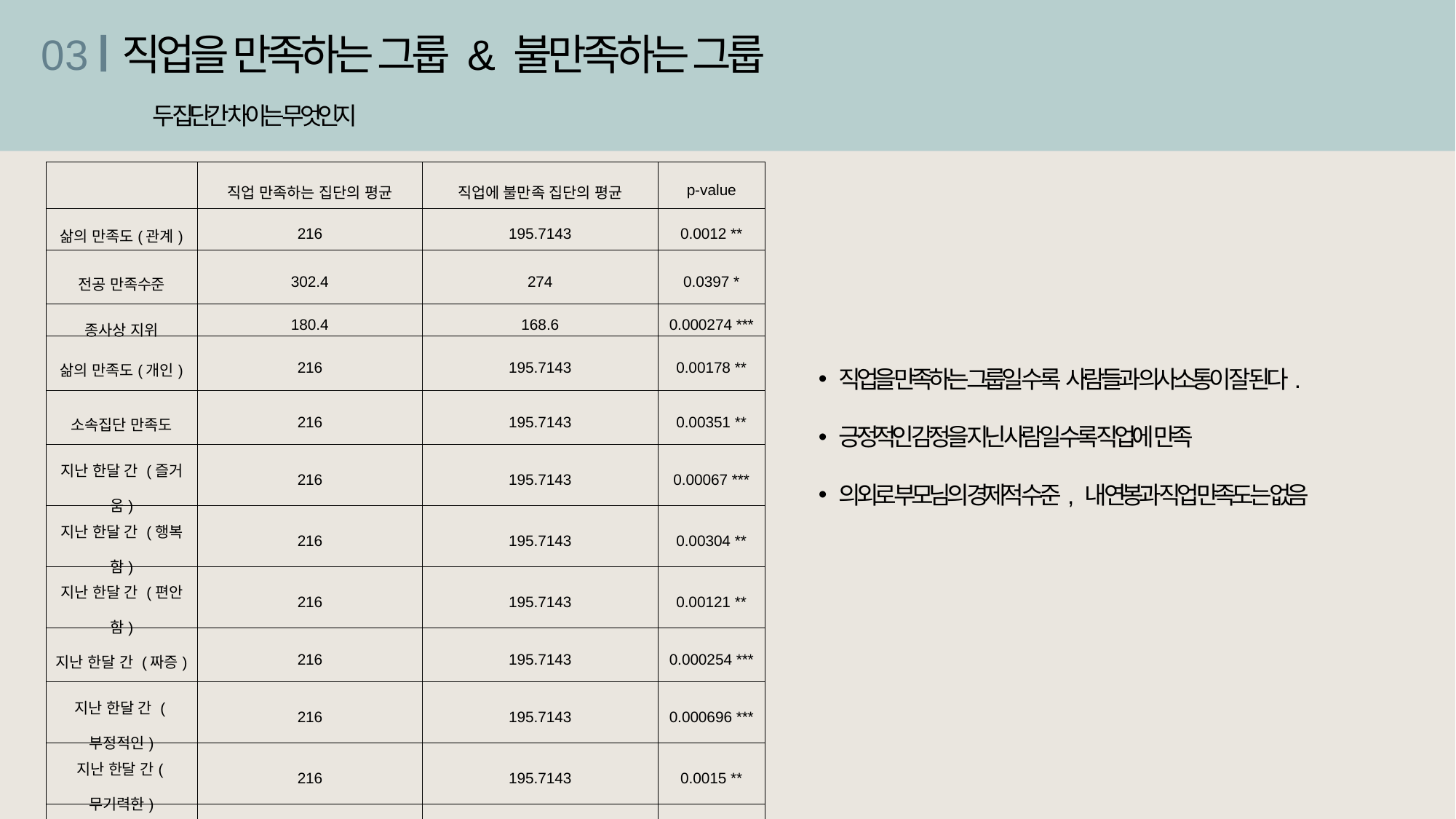

03
직업을 만족하는 그룹 & 불만족하는 그룹

두 집단간 차이는 무엇인지
|  | 직업 만족하는 집단의 평균 | 직업에 불만족 집단의 평균 | p-value |
| --- | --- | --- | --- |
| 삶의 만족도(관계) | 216 | 195.7143 | 0.0012 \*\* |
| 전공 만족수준 | 302.4 | 274 | 0.0397 \* |
| 종사상 지위 | 180.4 | 168.6 | 0.000274 \*\*\* |
| 삶의 만족도(개인) | 216 | 195.7143 | 0.00178 \*\* |
| 소속집단 만족도 | 216 | 195.7143 | 0.00351 \*\* |
| 지난 한달 간 (즐거움) | 216 | 195.7143 | 0.00067 \*\*\* |
| 지난 한달 간 (행복함) | 216 | 195.7143 | 0.00304 \*\* |
| 지난 한달 간 (편안함) | 216 | 195.7143 | 0.00121 \*\* |
| 지난 한달 간 (짜증) | 216 | 195.7143 | 0.000254 \*\*\* |
| 지난 한달 간 (부정적인) | 216 | 195.7143 | 0.000696 \*\*\* |
| 지난 한달 간(무기력한) | 216 | 195.7143 | 0.0015 \*\* |
| 학교 만족도 | 302.4 | 274 | 0.0377 \* |

직업을 만족하는 그룹일 수록  사람들과 의사소통이 잘 된다.
긍정적인 감정을 지닌 사람일 수록 직업에  만족
의외로 부모님의 경제적 수준,  내 연봉과 직업 만족도는 없음